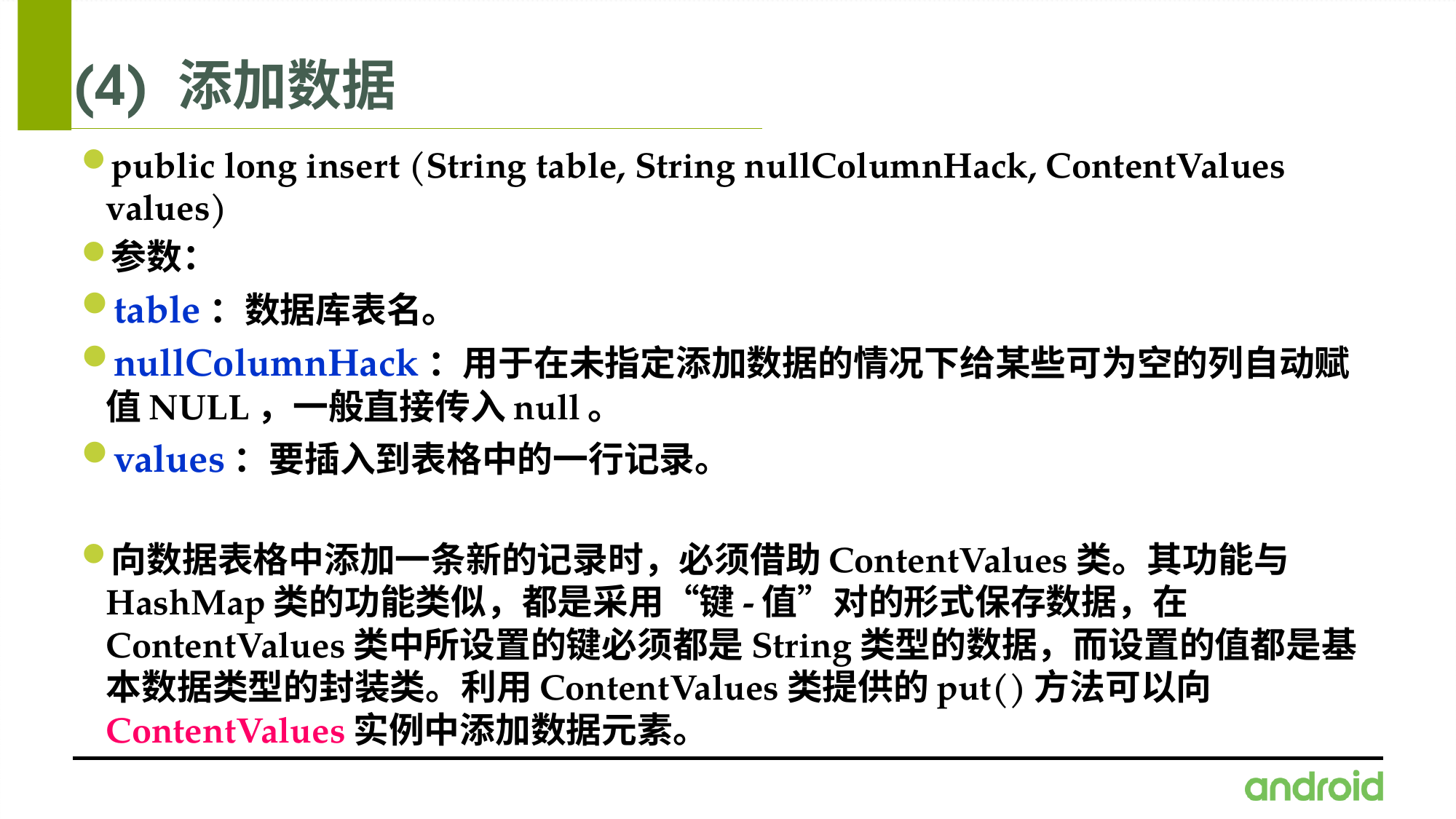

# (4) 添加数据
public long insert (String table, String nullColumnHack, ContentValues values)
参数：
table：数据库表名。
nullColumnHack：用于在未指定添加数据的情况下给某些可为空的列自动赋值NULL，一般直接传入null。
values：要插入到表格中的一行记录。

向数据表格中添加一条新的记录时，必须借助ContentValues类。其功能与HashMap类的功能类似，都是采用“键-值”对的形式保存数据，在ContentValues类中所设置的键必须都是String类型的数据，而设置的值都是基本数据类型的封装类。利用ContentValues类提供的put()方法可以向ContentValues实例中添加数据元素。